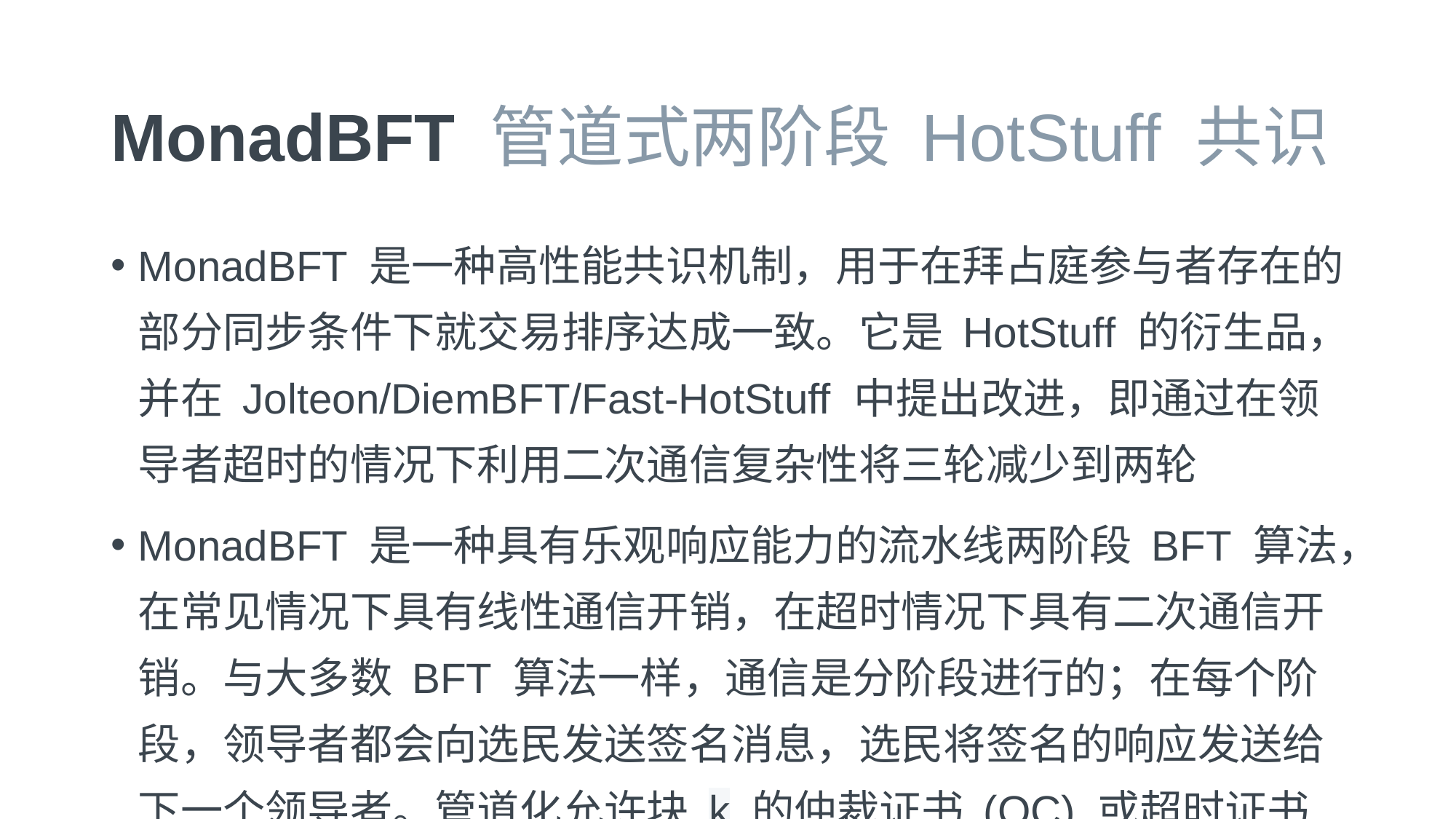

# MonadBFT 管道式两阶段 HotStuff 共识
MonadBFT 是一种高性能共识机制，用于在拜占庭参与者存在的部分同步条件下就交易排序达成一致。它是 HotStuff 的衍生品，并在 Jolteon/DiemBFT/Fast-HotStuff 中提出改进，即通过在领导者超时的情况下利用二次通信复杂性将三轮减少到两轮
MonadBFT 是一种具有乐观响应能力的流水线两阶段 BFT 算法，在常见情况下具有线性通信开销，在超时情况下具有二次通信开销。与大多数 BFT 算法一样，通信是分阶段进行的；在每个阶段，领导者都会向选民发送签名消息，选民将签名的响应发送给下一个领导者。管道化允许块 k 的仲裁证书 (QC) 或超时证书 (TC) 搭载块 k+1. 的提案。
详细：https://docs.monad.xyz/technical-discussion/consensus/monadbft